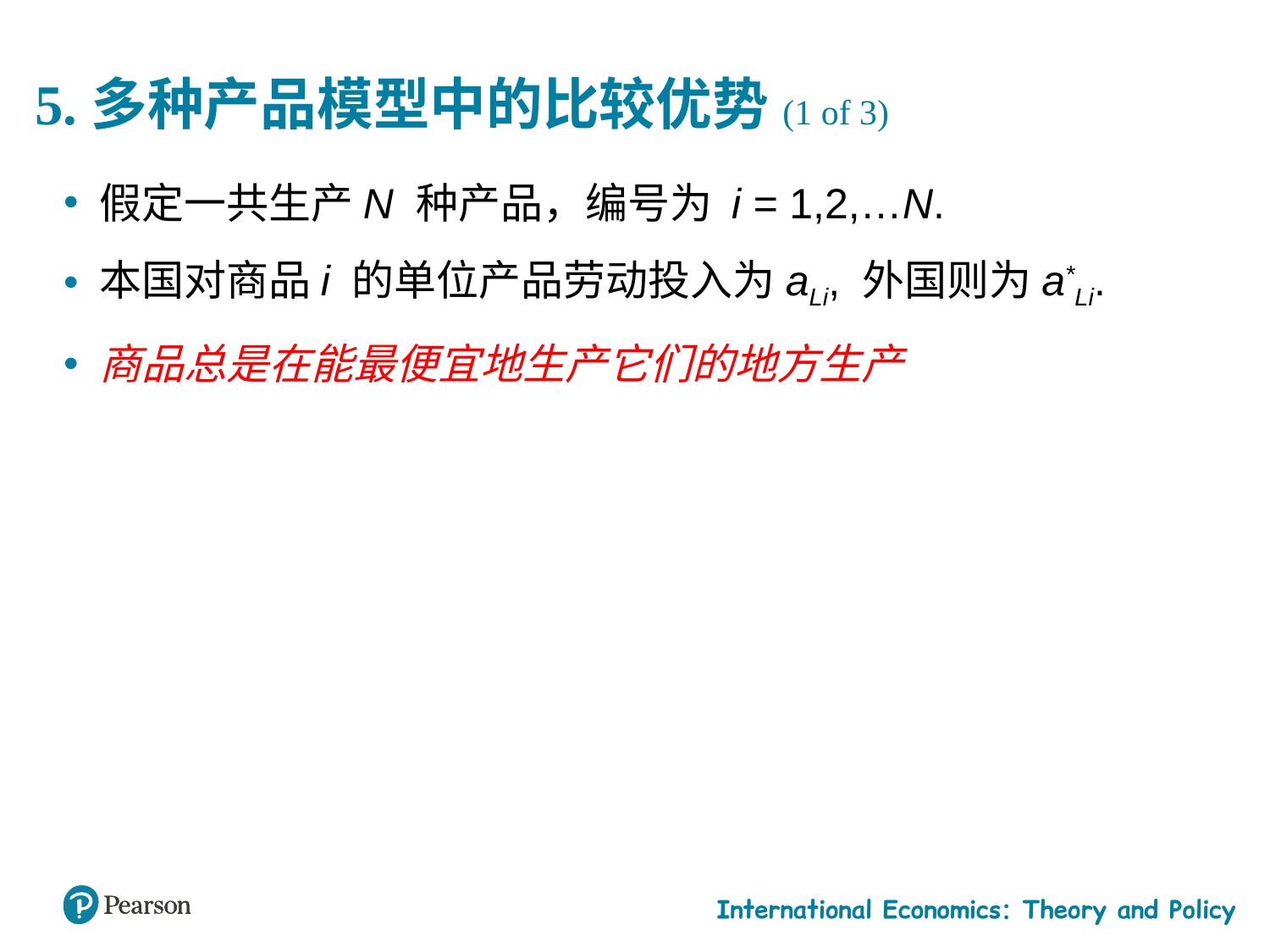

# 5.多种产品模型中的比较优势(1 of 3)
假定一共生产N 种产品，编号为 i = 1,2,…N.
本国对商品i 的单位产品劳动投入为aLi, 外国则为a*Li.
商品总是在能最便宜地生产它们的地方生产